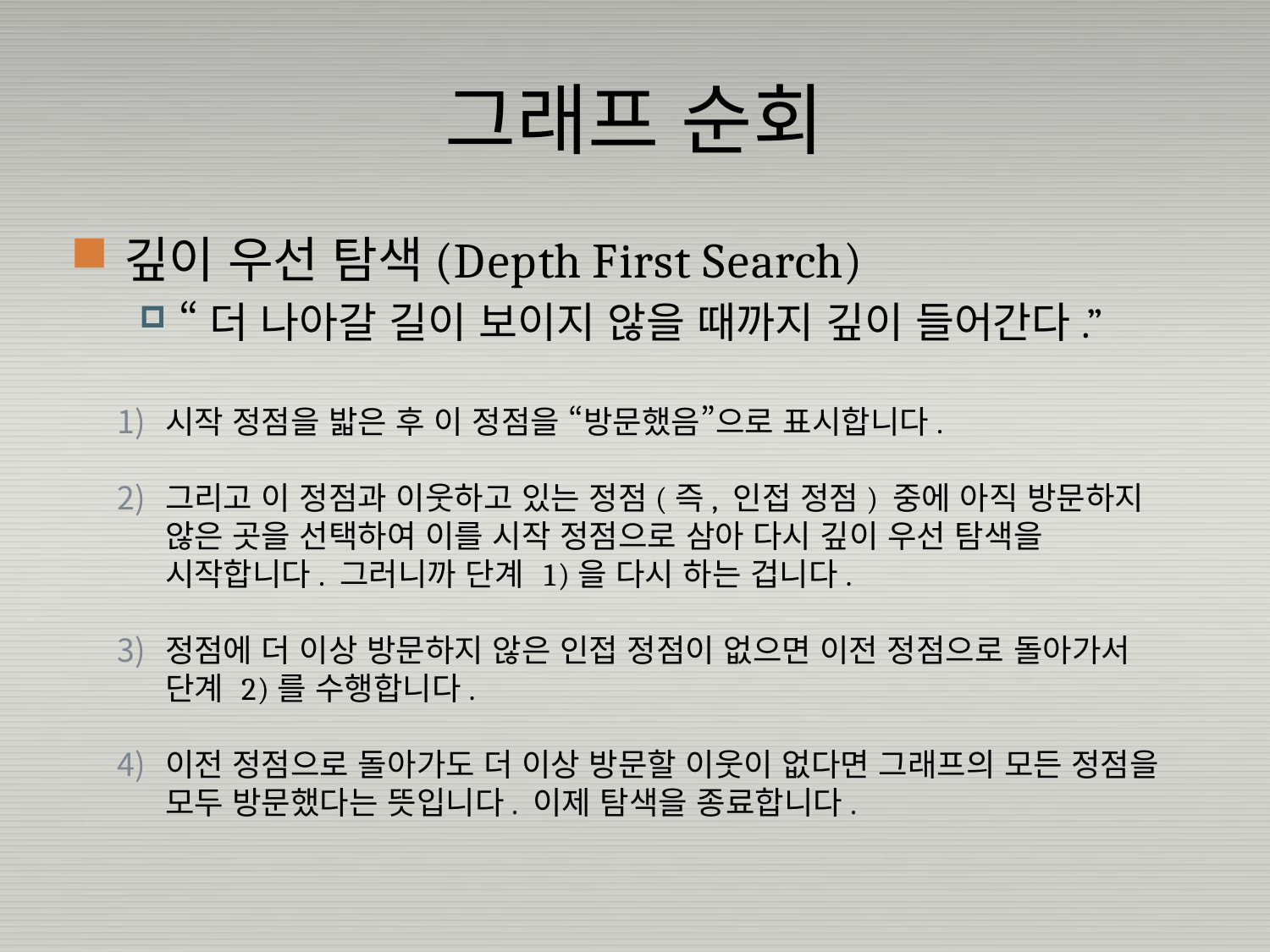

# 그래프 순회
깊이 우선 탐색(Depth First Search)
“더 나아갈 길이 보이지 않을 때까지 깊이 들어간다.”
시작 정점을 밟은 후 이 정점을 “방문했음”으로 표시합니다.

그리고 이 정점과 이웃하고 있는 정점(즉, 인접 정점) 중에 아직 방문하지 않은 곳을 선택하여 이를 시작 정점으로 삼아 다시 깊이 우선 탐색을 시작합니다. 그러니까 단계 1)을 다시 하는 겁니다.

정점에 더 이상 방문하지 않은 인접 정점이 없으면 이전 정점으로 돌아가서 단계 2)를 수행합니다.

이전 정점으로 돌아가도 더 이상 방문할 이웃이 없다면 그래프의 모든 정점을 모두 방문했다는 뜻입니다. 이제 탐색을 종료합니다.